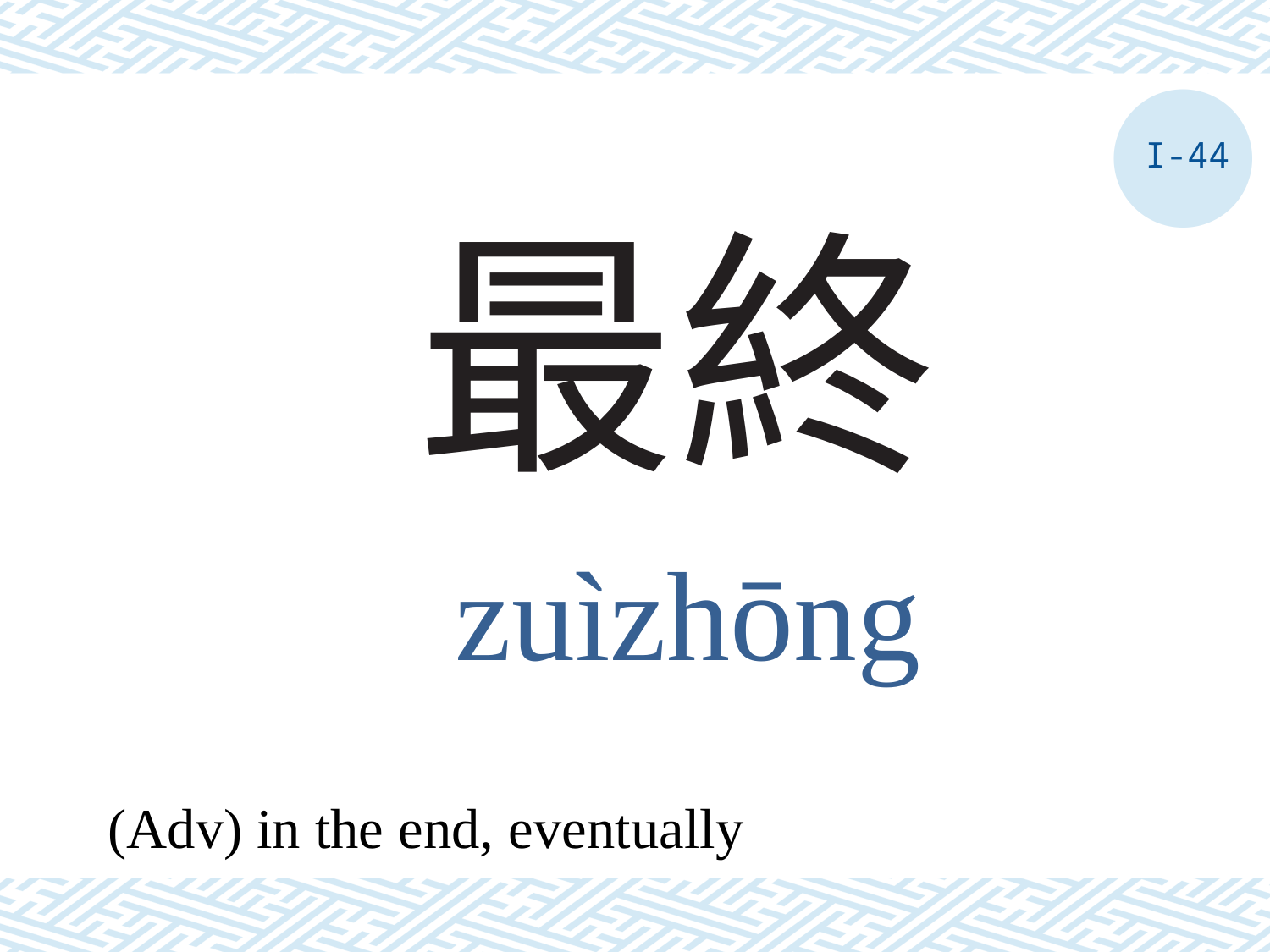

I-44

# 最終
zuìzhōng
(Adv) in the end, eventually